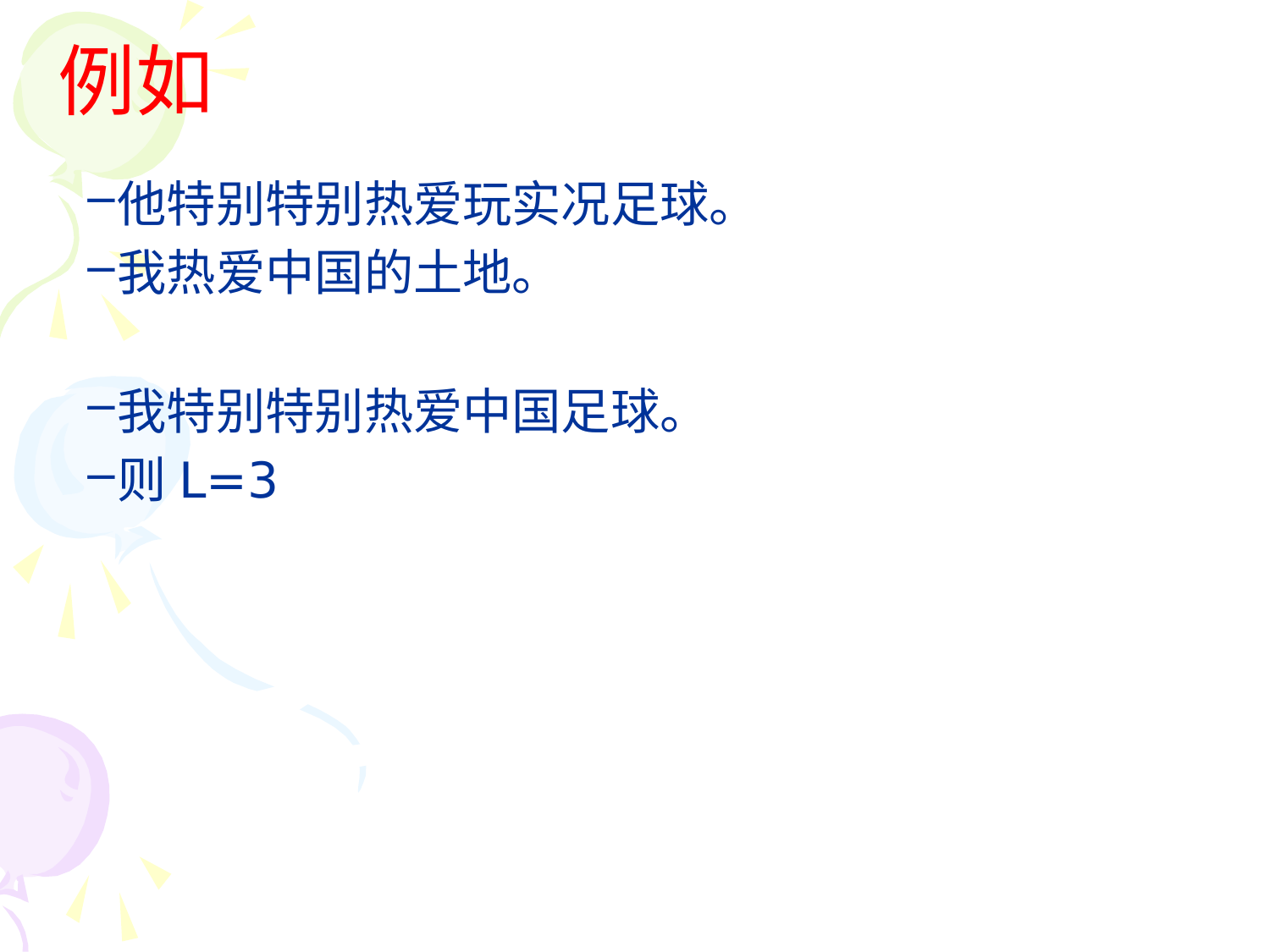

例如
他特别特别热爱玩实况足球。
我热爱中国的土地。

我特别特别热爱中国足球。
则L=3